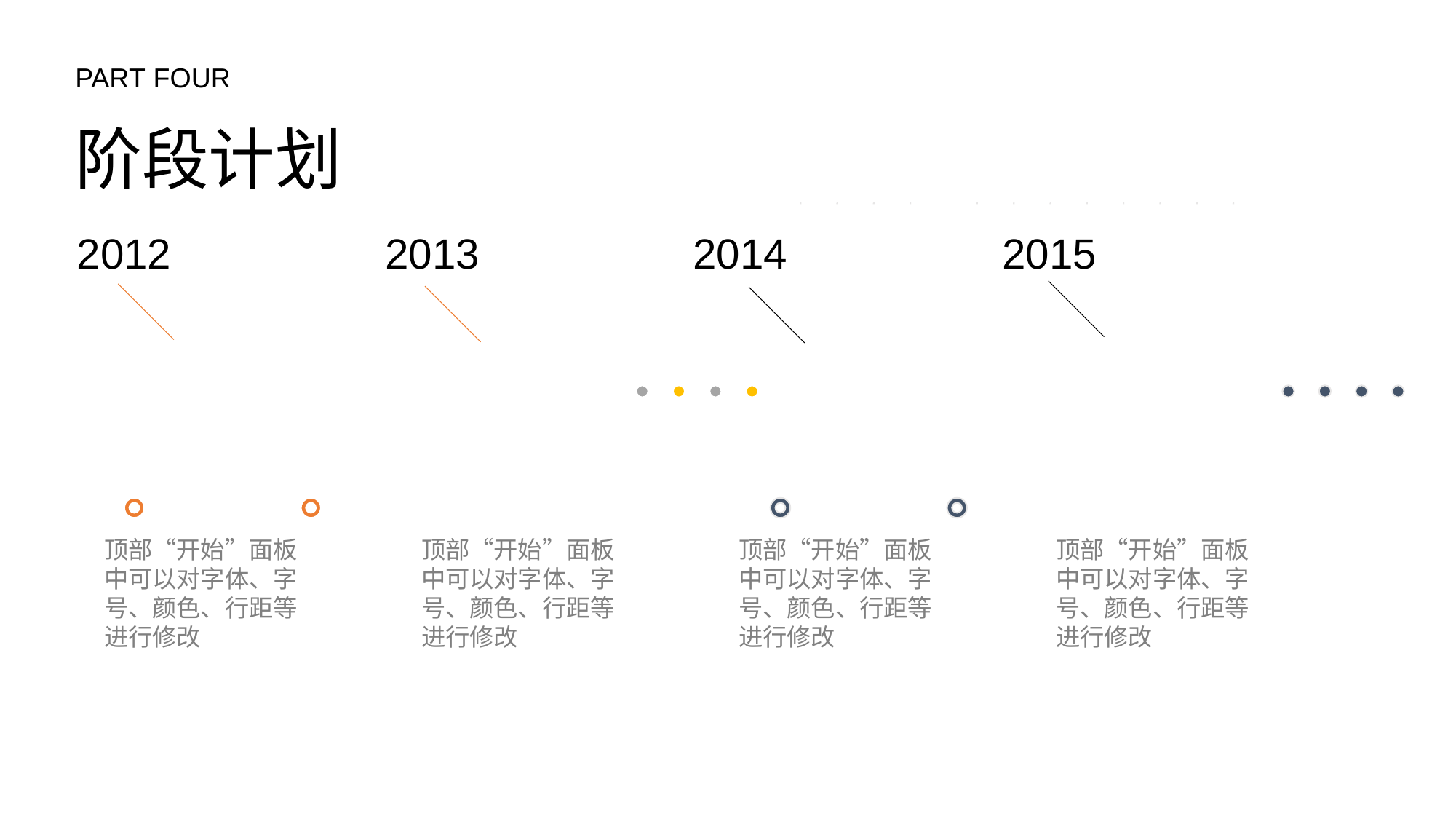

PART FOUR
阶段计划

2012
2013
2014
2015
顶部“开始”面板中可以对字体、字号、颜色、行距等进行修改
顶部“开始”面板中可以对字体、字号、颜色、行距等进行修改
顶部“开始”面板中可以对字体、字号、颜色、行距等进行修改
顶部“开始”面板中可以对字体、字号、颜色、行距等进行修改